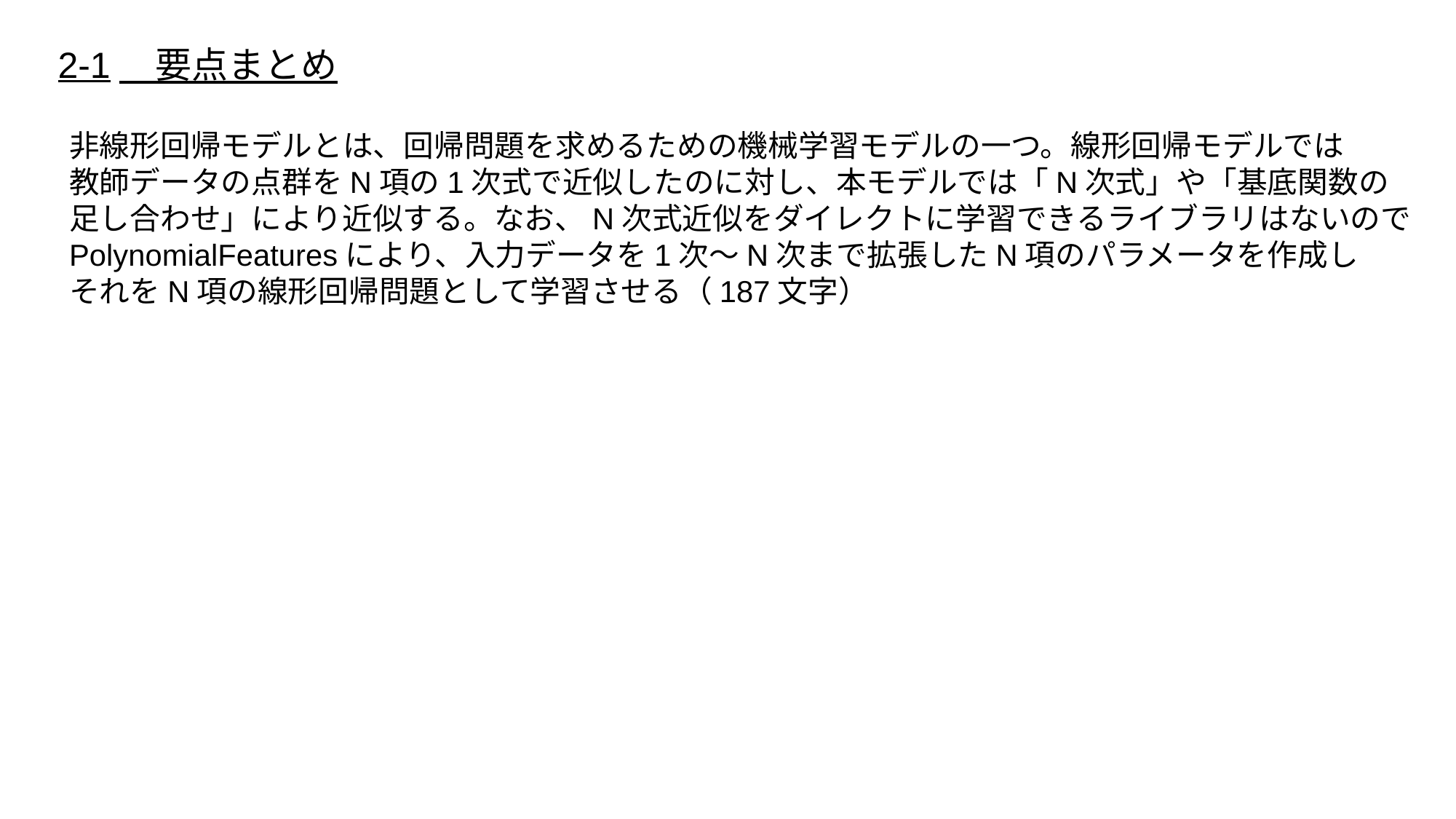

2-1　要点まとめ
非線形回帰モデルとは、回帰問題を求めるための機械学習モデルの一つ。線形回帰モデルでは
教師データの点群をN項の1次式で近似したのに対し、本モデルでは「N次式」や「基底関数の
足し合わせ」により近似する。なお、N次式近似をダイレクトに学習できるライブラリはないので
PolynomialFeaturesにより、入力データを1次～N次まで拡張したN項のパラメータを作成し
それをN項の線形回帰問題として学習させる（187文字）